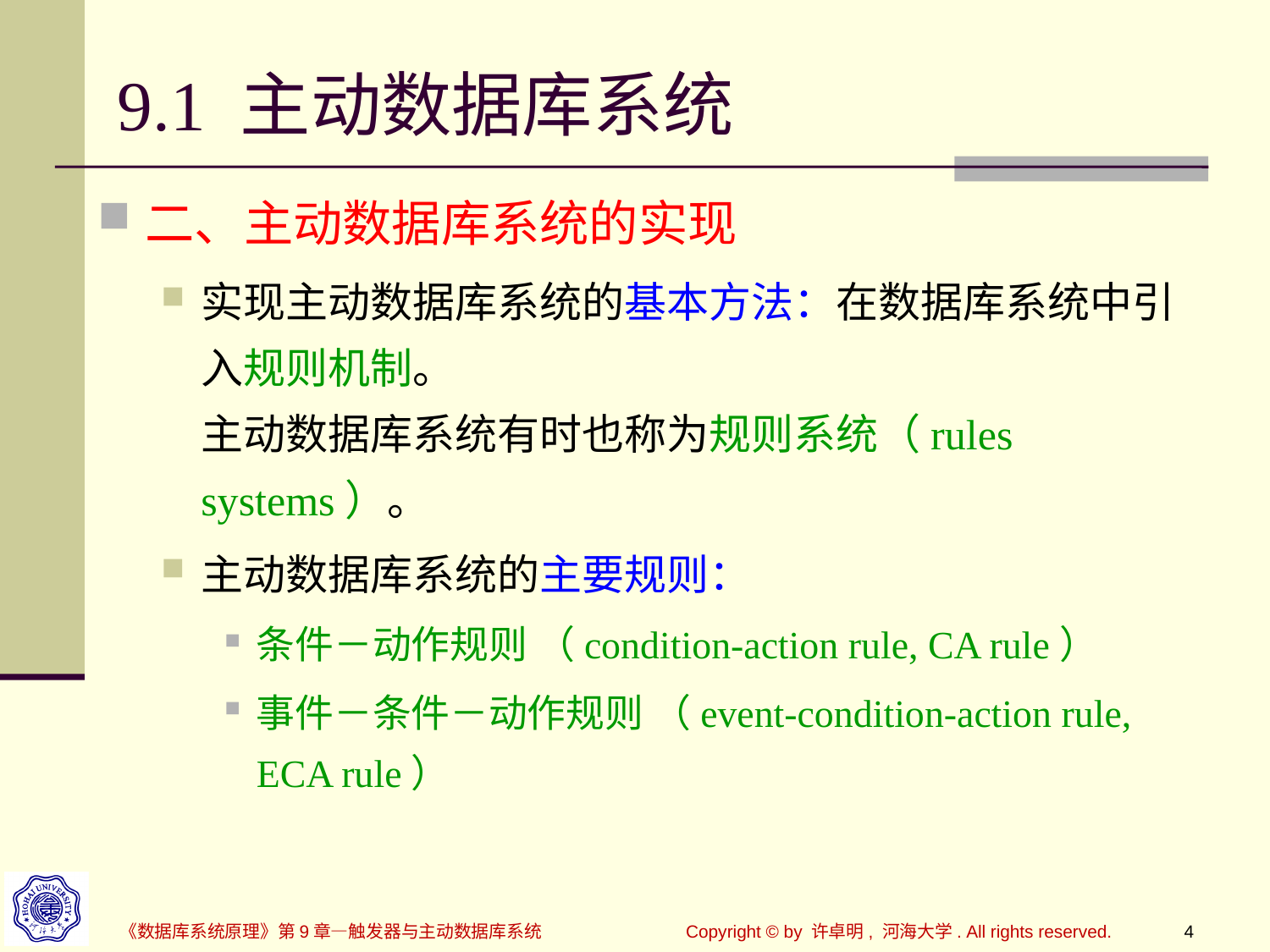

# 9.1 主动数据库系统
二、主动数据库系统的实现
实现主动数据库系统的基本方法：在数据库系统中引入规则机制。
主动数据库系统有时也称为规则系统（rules systems）。
主动数据库系统的主要规则：
条件－动作规则 （condition-action rule, CA rule）
事件－条件－动作规则 （event-condition-action rule, ECA rule）
《数据库系统原理》第9章—触发器与主动数据库系统
Copyright © by 许卓明, 河海大学. All rights reserved.
4